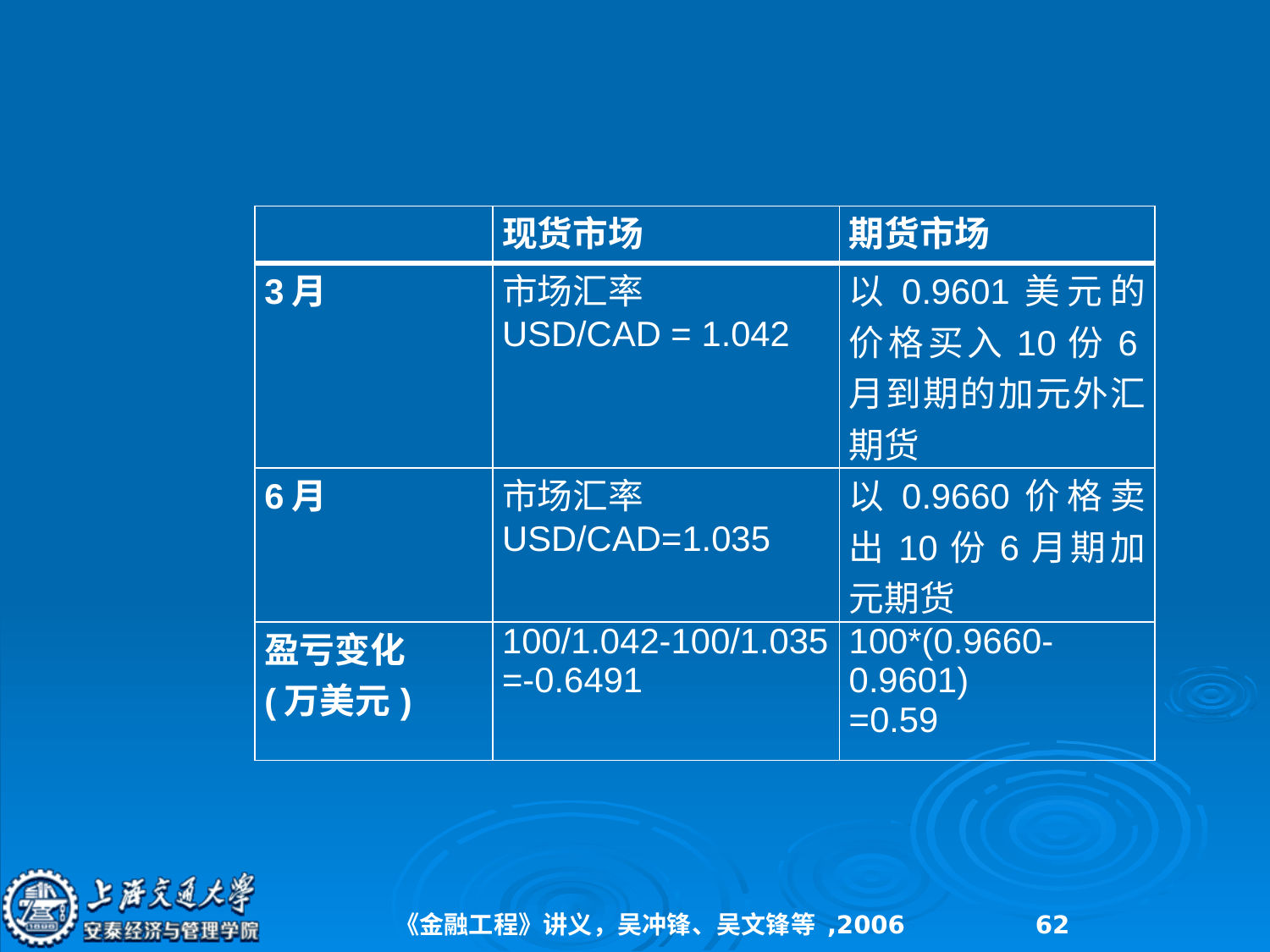

#
|  | 现货市场 | 期货市场 |
| --- | --- | --- |
| 3月 | 市场汇率 USD/CAD = 1.042 | 以0.9601美元的价格买入10份6月到期的加元外汇期货 |
| 6月 | 市场汇率 USD/CAD=1.035 | 以0.9660价格卖出10份6月期加元期货 |
| 盈亏变化 (万美元) | 100/1.042-100/1.035 =-0.6491 | 100\*(0.9660-0.9601) =0.59 |